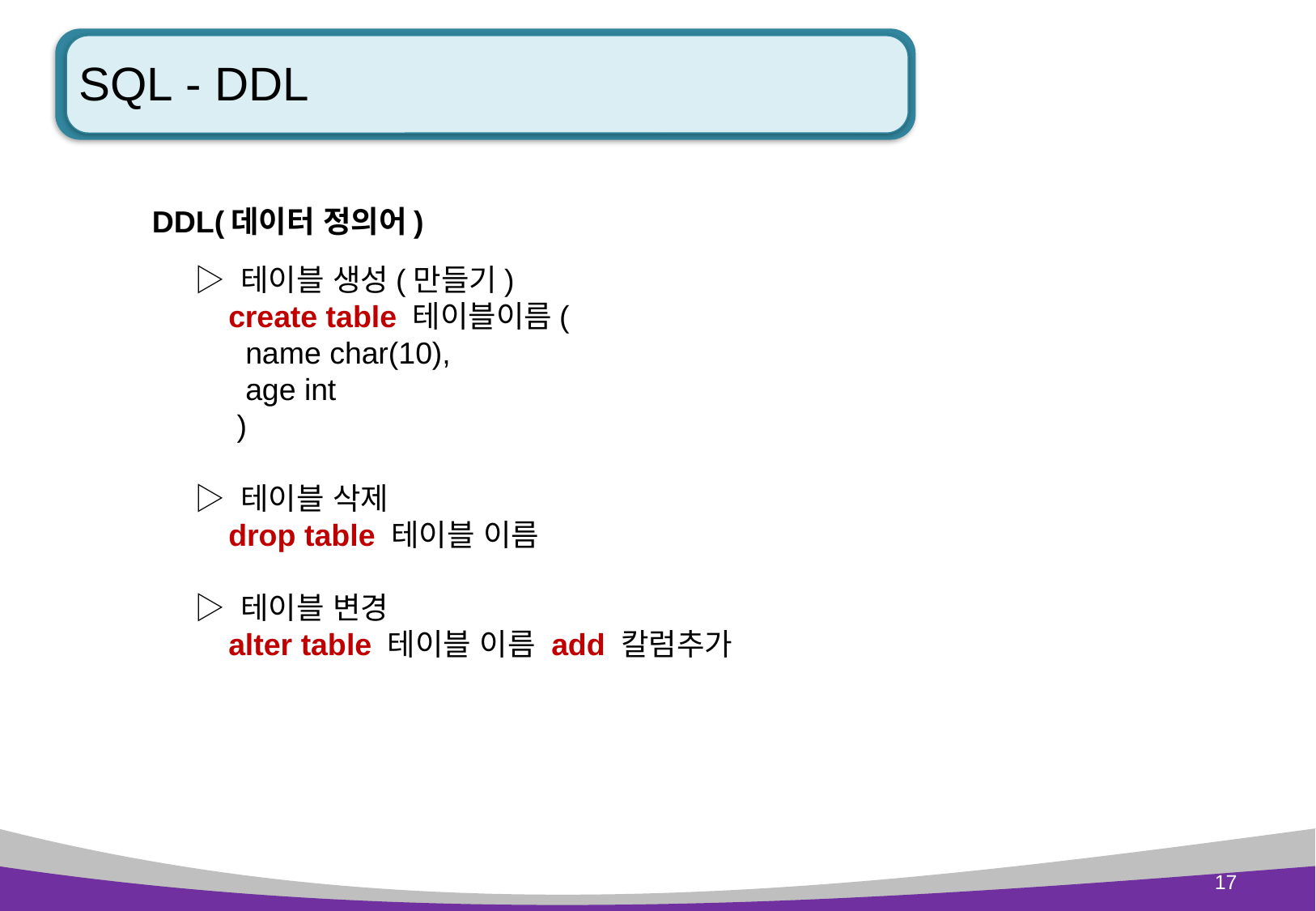

# SQL - DDL
   DDL(데이터 정의어)
▷ 테이블 생성(만들기)
    create table 테이블이름(
      name char(10),
      age int
     )

▷ 테이블 삭제
    drop table 테이블 이름

▷ 테이블 변경
    alter table 테이블 이름 add 칼럼추가
17